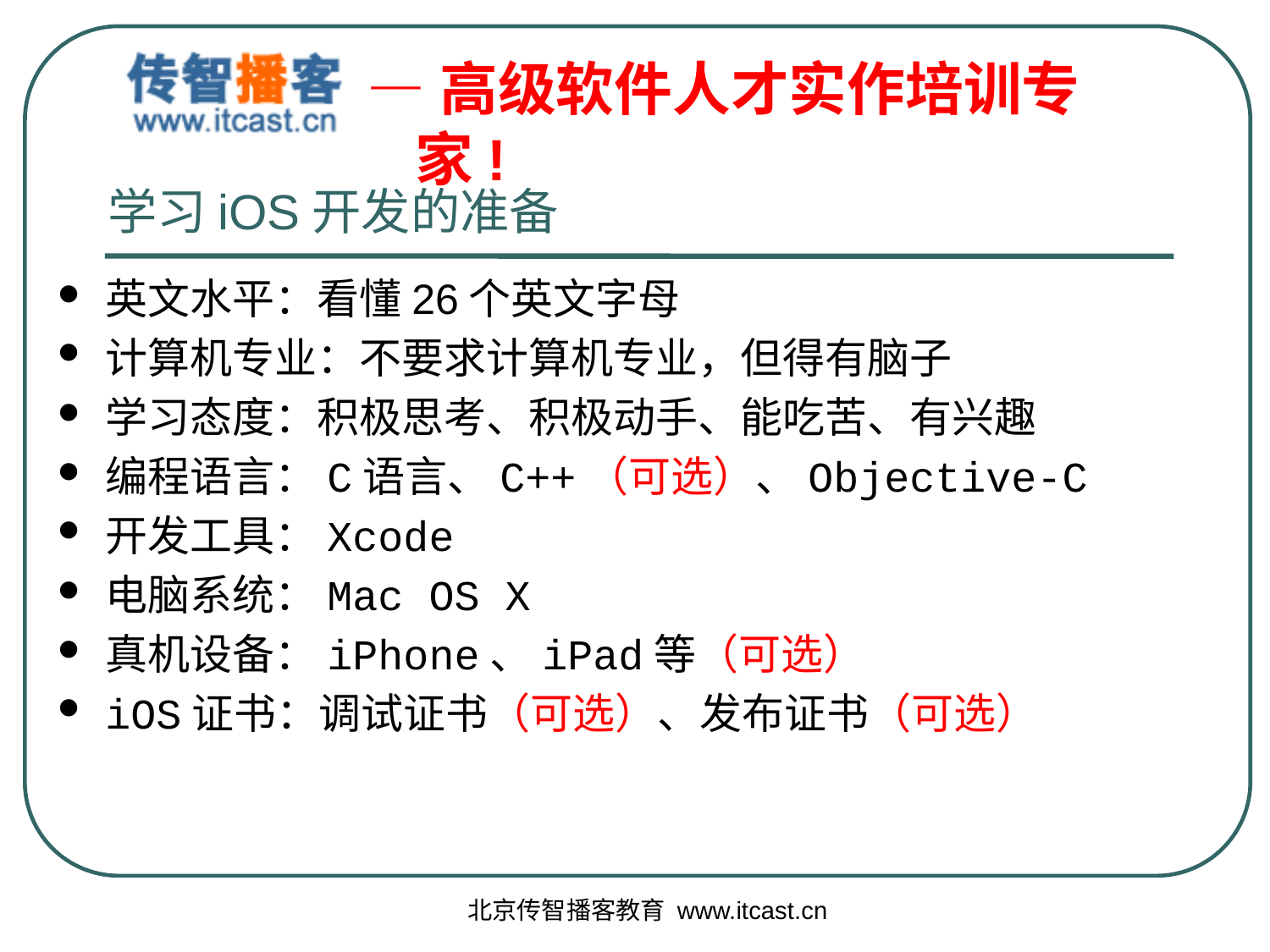

学习iOS开发的准备
英文水平：看懂26个英文字母
计算机专业：不要求计算机专业，但得有脑子
学习态度：积极思考、积极动手、能吃苦、有兴趣
编程语言：C语言、C++（可选）、Objective-C
开发工具：Xcode
电脑系统：Mac OS X
真机设备：iPhone、iPad等（可选）
iOS证书：调试证书（可选）、发布证书（可选）
北京传智播客教育 www.itcast.cn